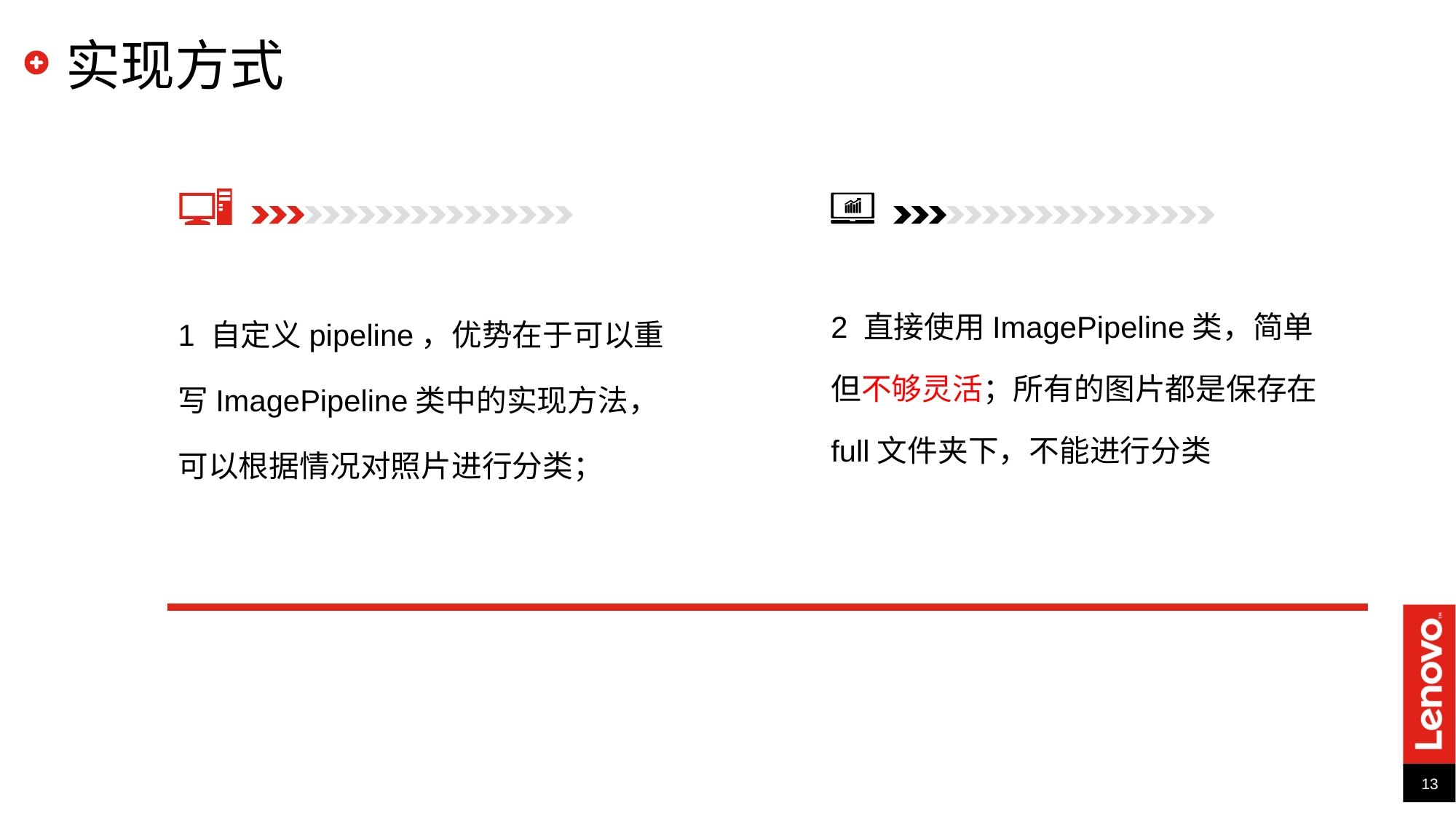

# 实现方式

2 直接使用ImagePipeline类，简单但不够灵活；所有的图片都是保存在full文件夹下，不能进行分类
1 自定义pipeline，优势在于可以重写ImagePipeline类中的实现方法，可以根据情况对照片进行分类；